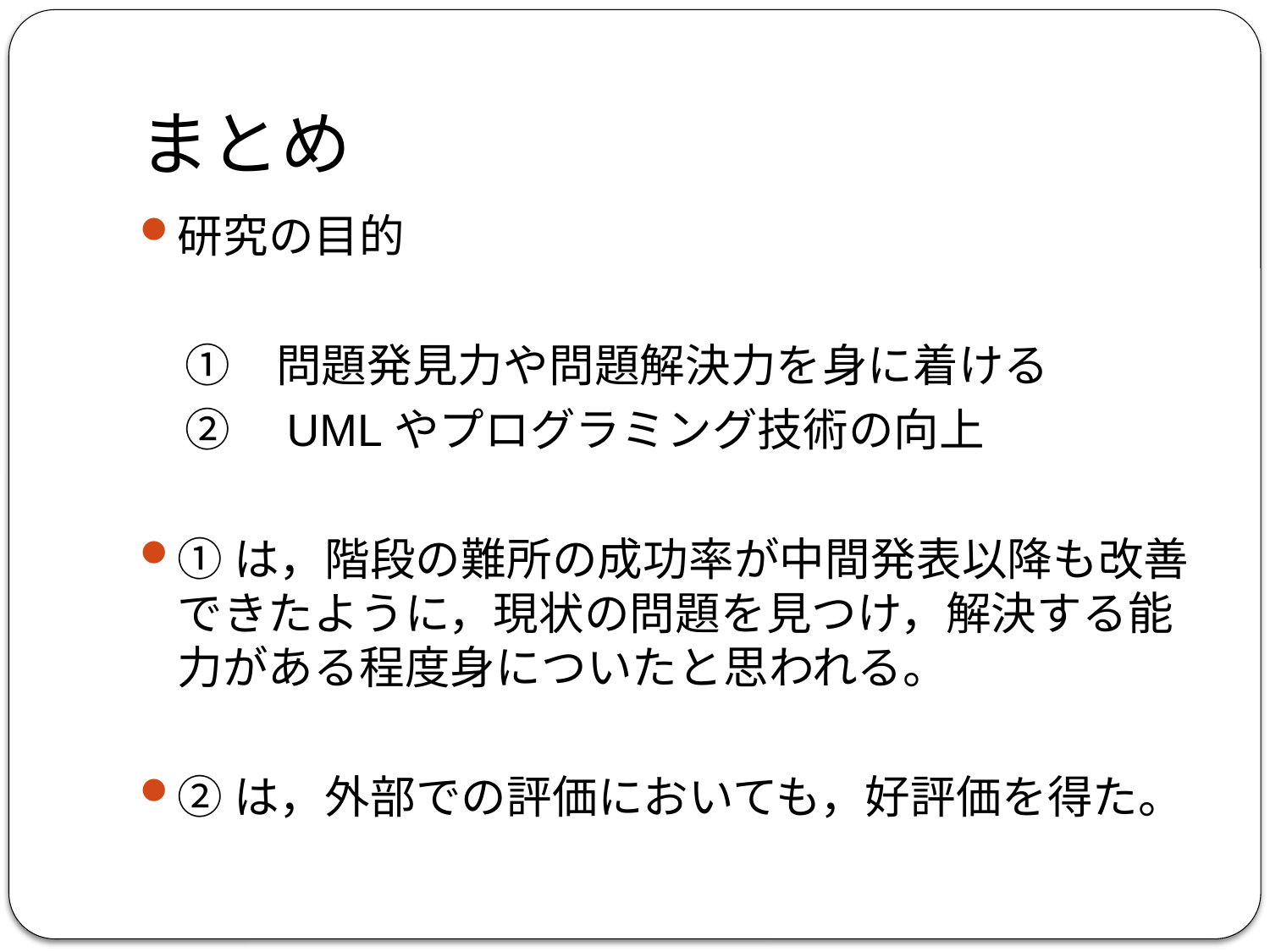

# まとめ
研究の目的

　①　問題発見力や問題解決力を身に着ける
　②　UMLやプログラミング技術の向上

①は，階段の難所の成功率が中間発表以降も改善できたように，現状の問題を見つけ，解決する能力がある程度身についたと思われる。

②は，外部での評価においても，好評価を得た。